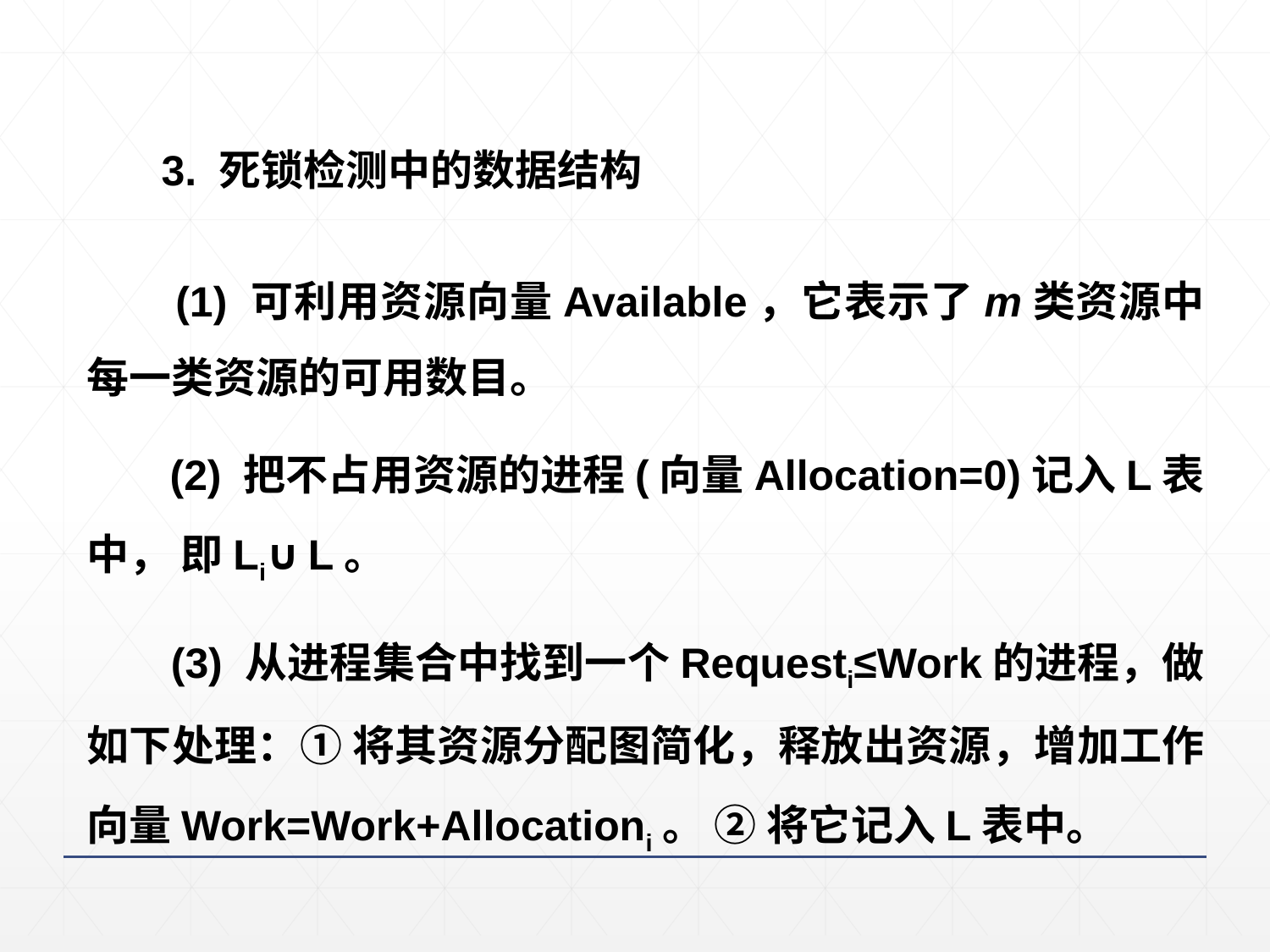

181
3. 死锁检测中的数据结构
       (1) 可利用资源向量Available，它表示了m类资源中每一类资源的可用数目。
       (2) 把不占用资源的进程(向量Allocation=0)记入L表中， 即Li∪L。
       (3) 从进程集合中找到一个Requesti≤Work的进程，做如下处理：① 将其资源分配图简化，释放出资源，增加工作向量Work=Work+Allocationi。 ② 将它记入L表中。